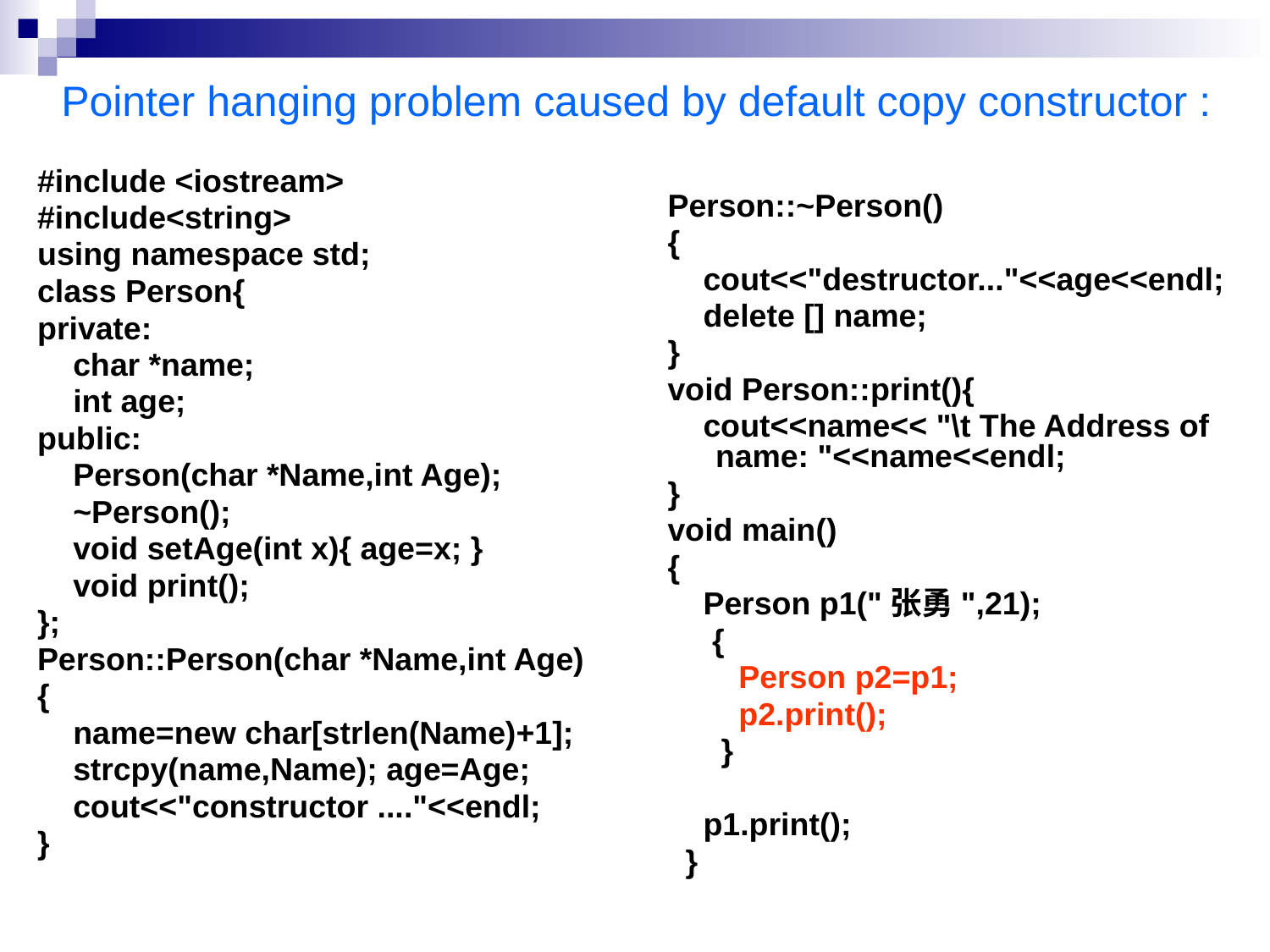

Pointer hanging problem caused by default copy constructor :

#include <iostream>
#include<string>
using namespace std;
class Person{
private:
    char *name;
    int age;
public:
    Person(char *Name,int Age);
    ~Person();
    void setAge(int x){ age=x; }
    void print();
};
Person::Person(char *Name,int Age)
{
    name=new char[strlen(Name)+1];
    strcpy(name,Name); age=Age;
    cout<<"constructor ...."<<endl;
}

Person::~Person()
{
    cout<<"destructor..."<<age<<endl;
    delete [] name;
}
void Person::print(){
    cout<<name<< "\t The Address of name: "<<name<<endl;
}
void main()
{
    Person p1("张勇",21);
     {
        Person p2=p1;
        p2.print();
      }

    p1.print();
  }